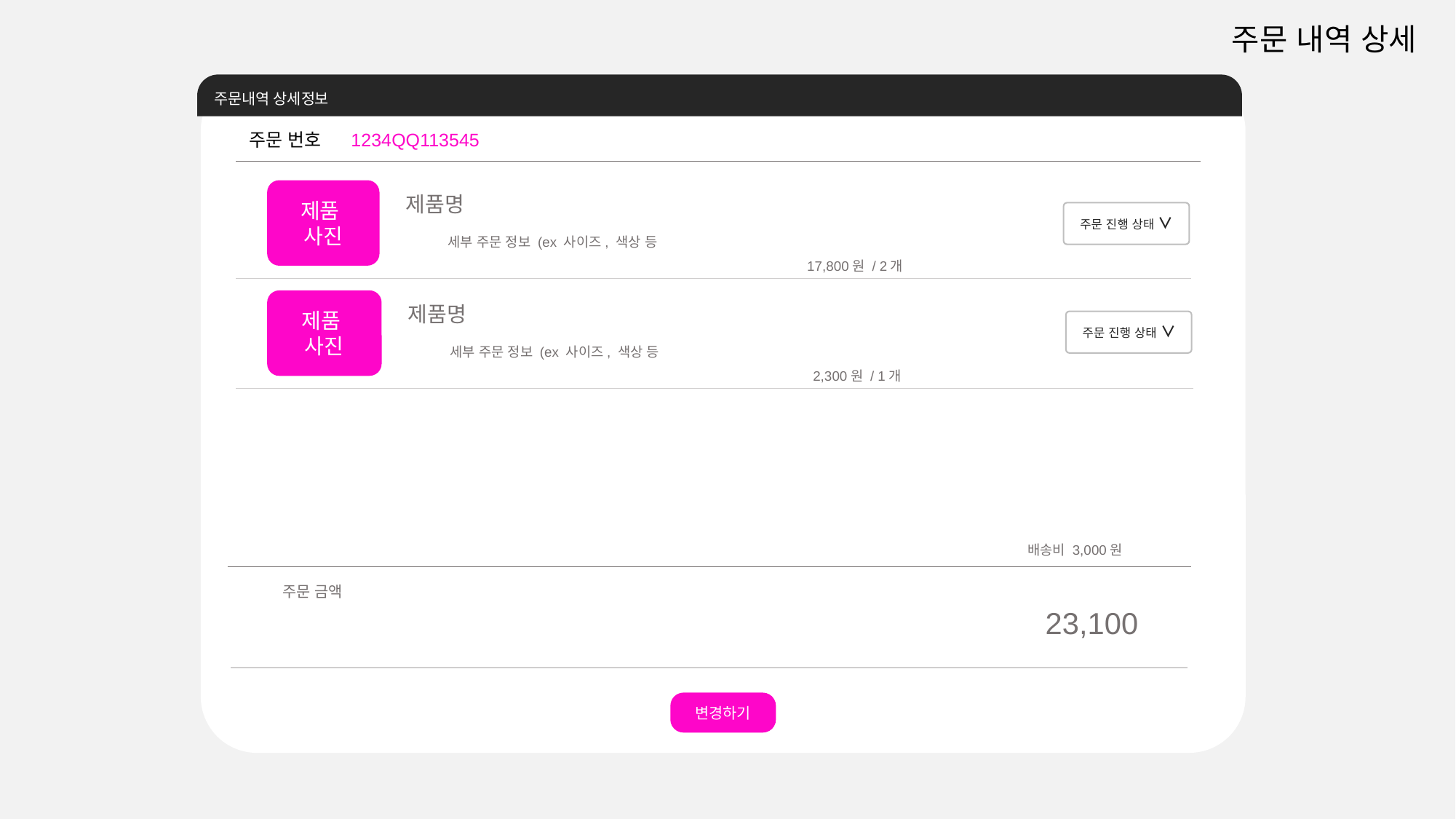

주문 내역 상세
주문내역 상세정보

제품
사진
제품명
세부 주문 정보 (ex 사이즈, 색상 등
17,800원 / 2개
제품
사진
제품명
세부 주문 정보 (ex 사이즈, 색상 등
2,300원 / 1개
배송비 3,000원
주문 금액
23,100
 주문 번호     1234QQ113545
주문 진행 상태 ∨

주문 진행 상태 ∨

변경하기